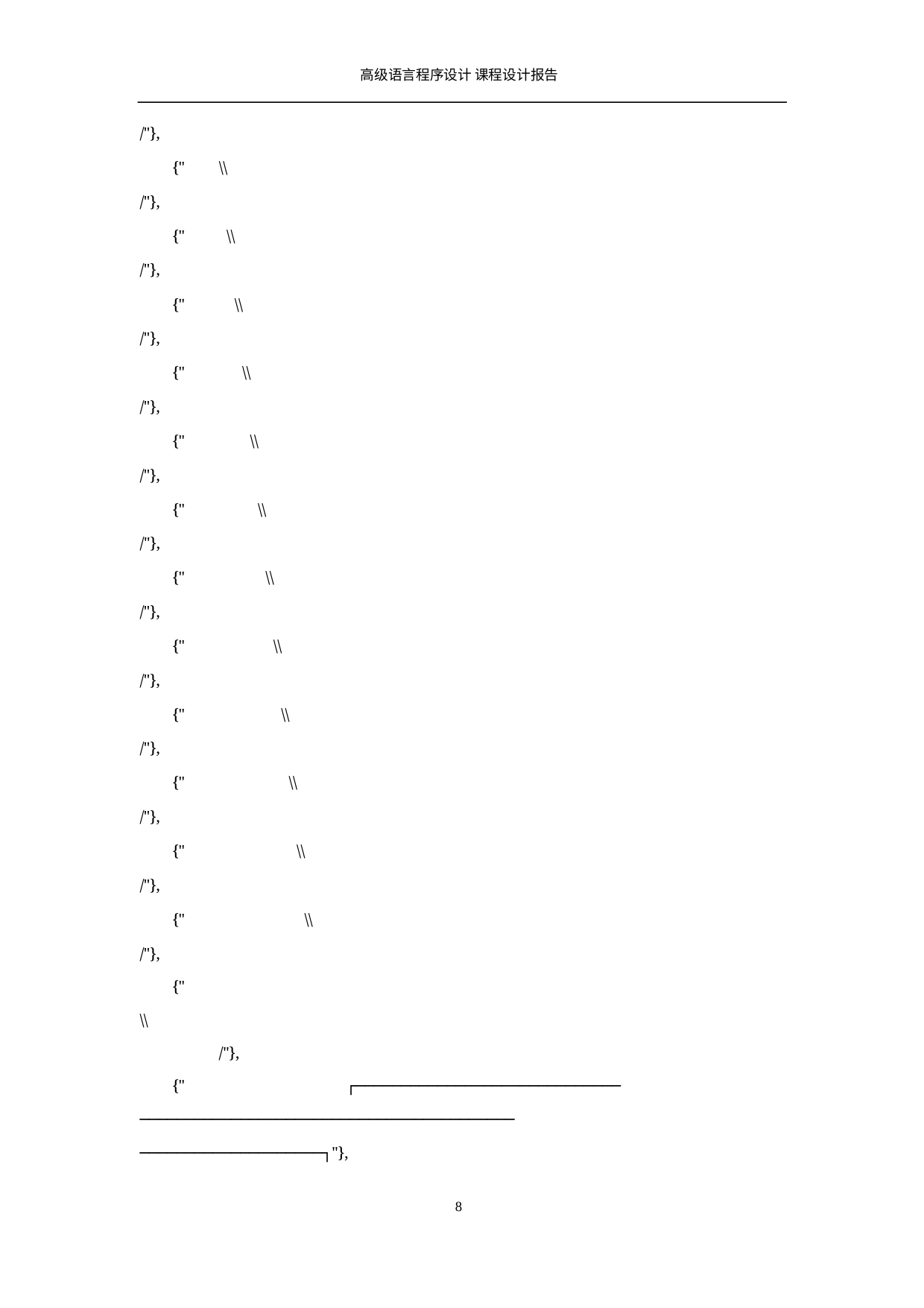

高级语言程序设计 课程设计报告

/"},
{"
\\
/"},
{"
\\
/"},
{"
\\
/"},
{"
\\
/"},
{"
\\
/"},
{"
\\
/"},
{"
\\
/"},
{"
\\
/"},
{"
\\
/"},
{"
\\
/"},
{"
\\
/"},
{"
\\
/"},

{"

\\

	/"},

{"	┌─────────────────────────────

─────────────────────────────────────────

────────────────────┐"},
8